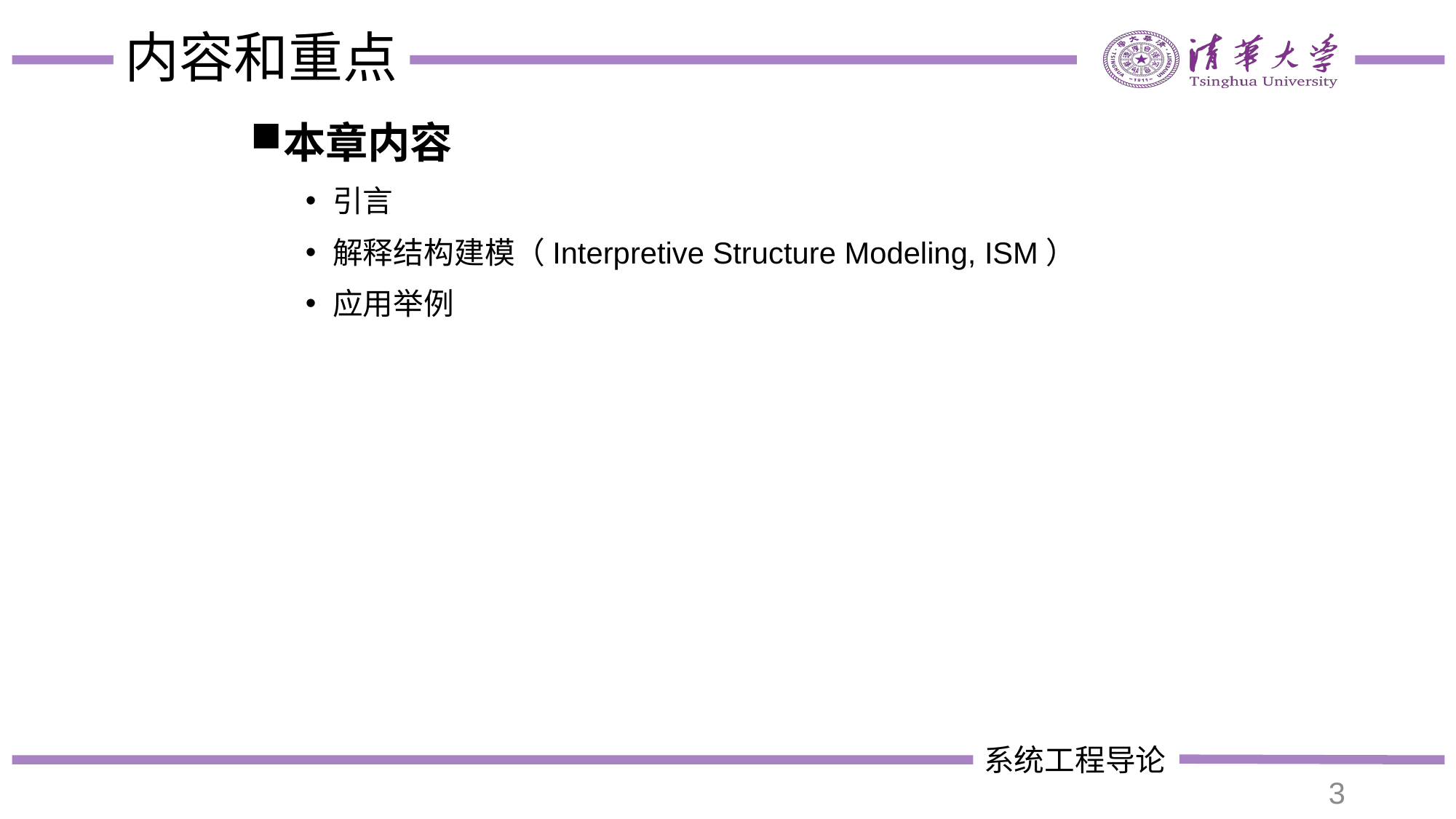

# 内容和重点
本章内容
引言
解释结构建模（Interpretive Structure Modeling, ISM）
应用举例

3